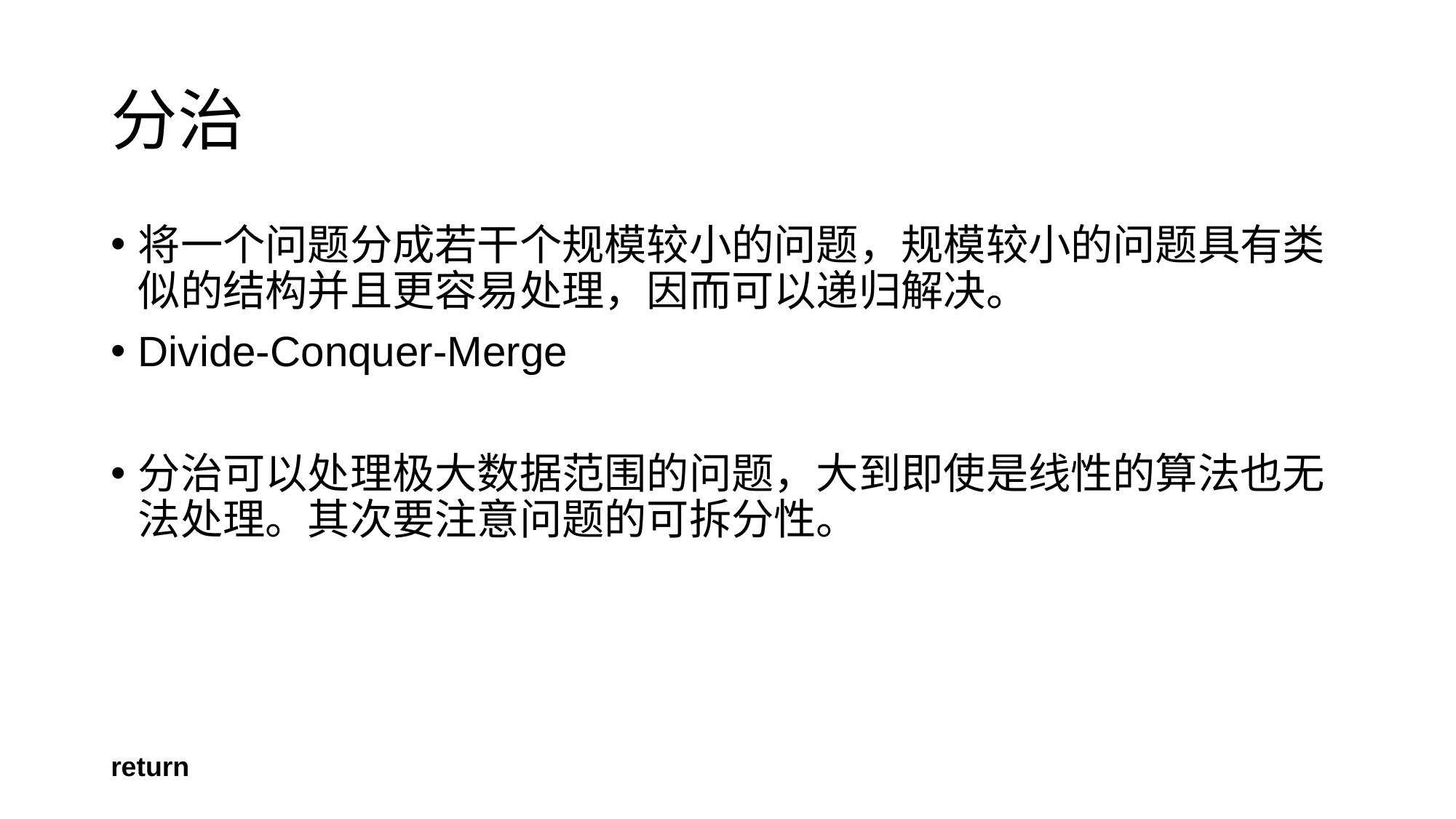

# 分治
将一个问题分成若干个规模较小的问题，规模较小的问题具有类似的结构并且更容易处理，因而可以递归解决。
Divide-Conquer-Merge

分治可以处理极大数据范围的问题，大到即使是线性的算法也无法处理。其次要注意问题的可拆分性。
return